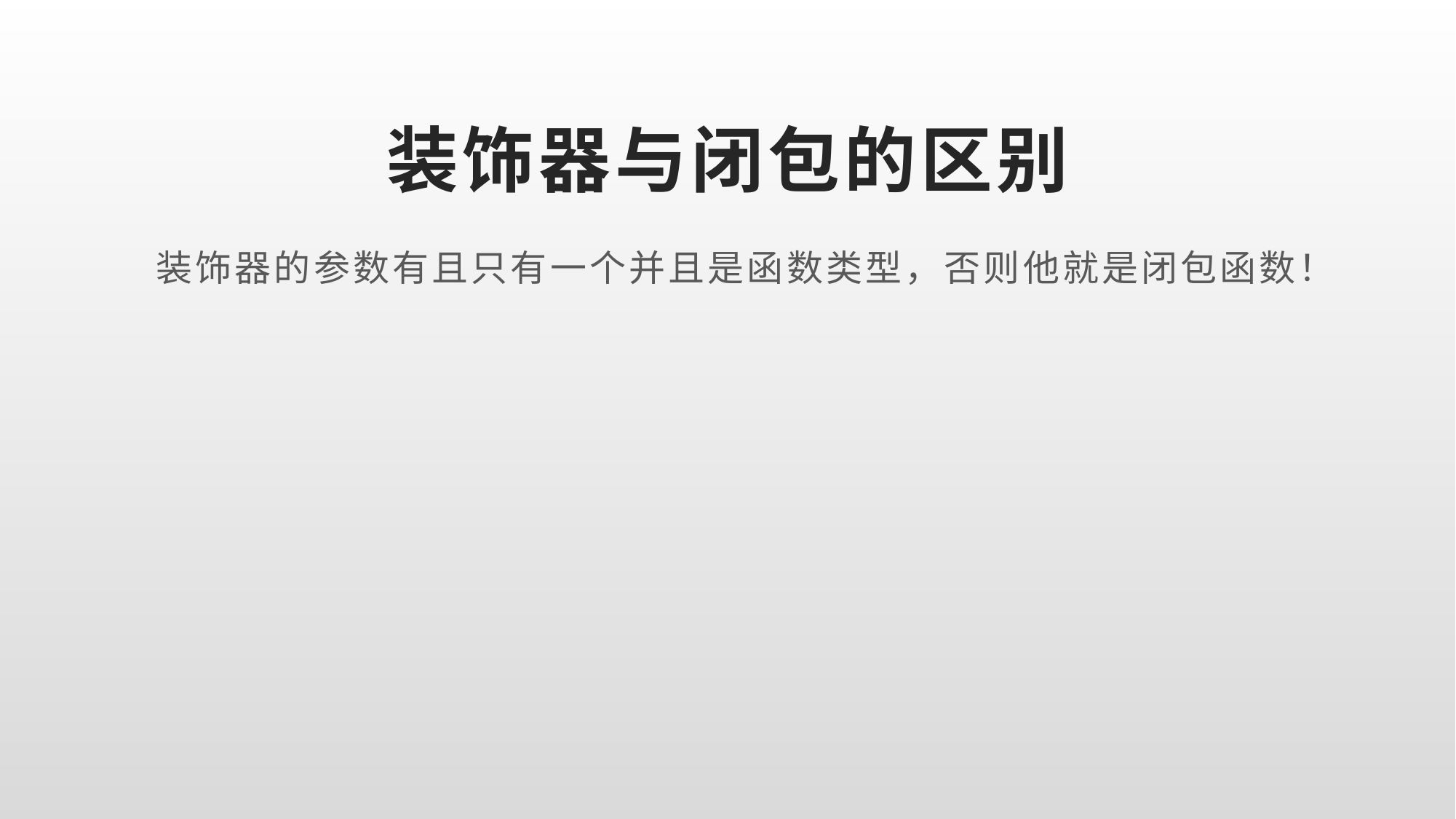

# 装饰器与闭包的区别
装饰器的参数有且只有一个并且是函数类型，否则他就是闭包函数！